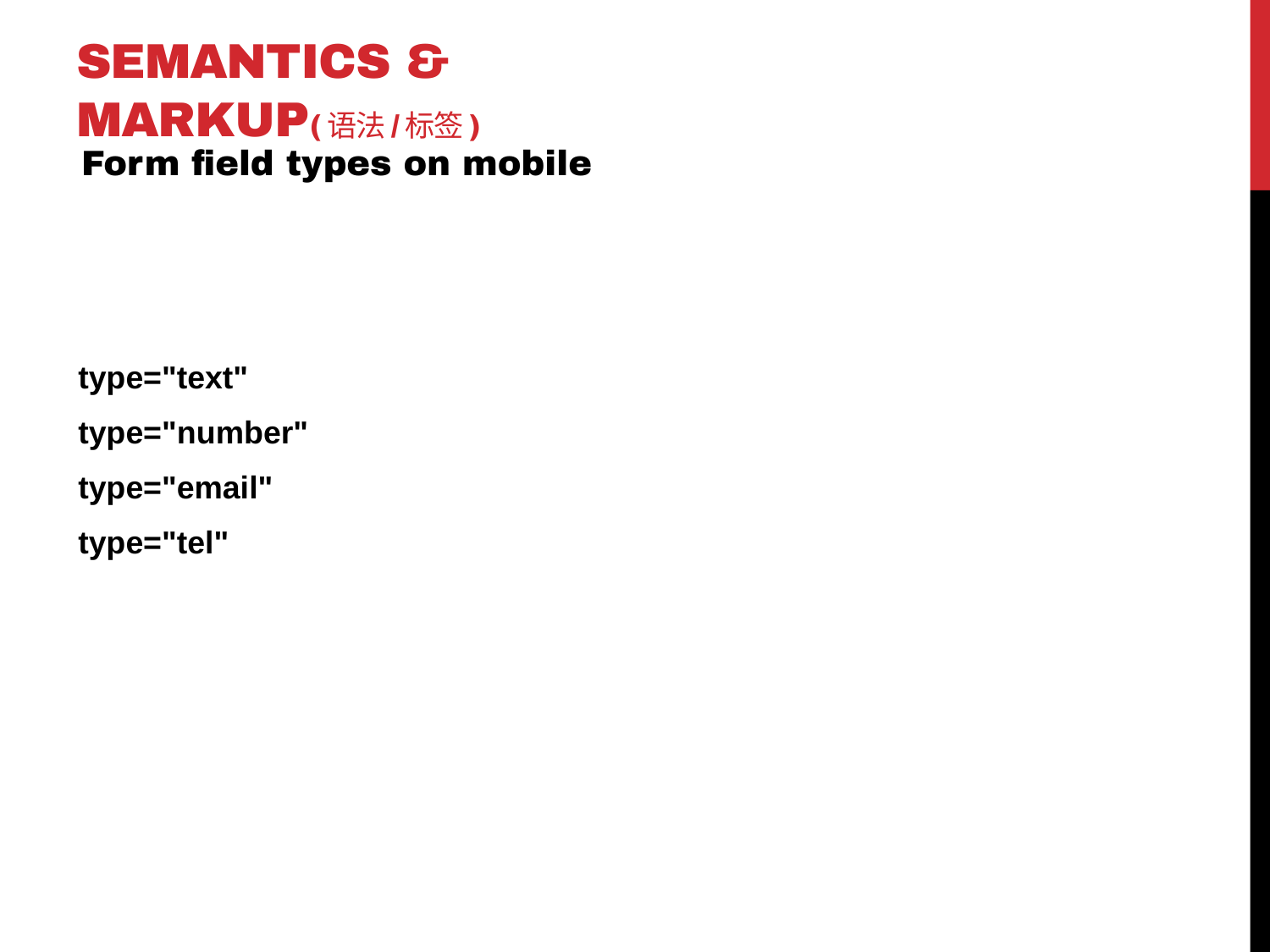

# Semantics & Markup(语法/标签)
Form field types on mobile

type="text"
type="number"
type="email"
type="tel"